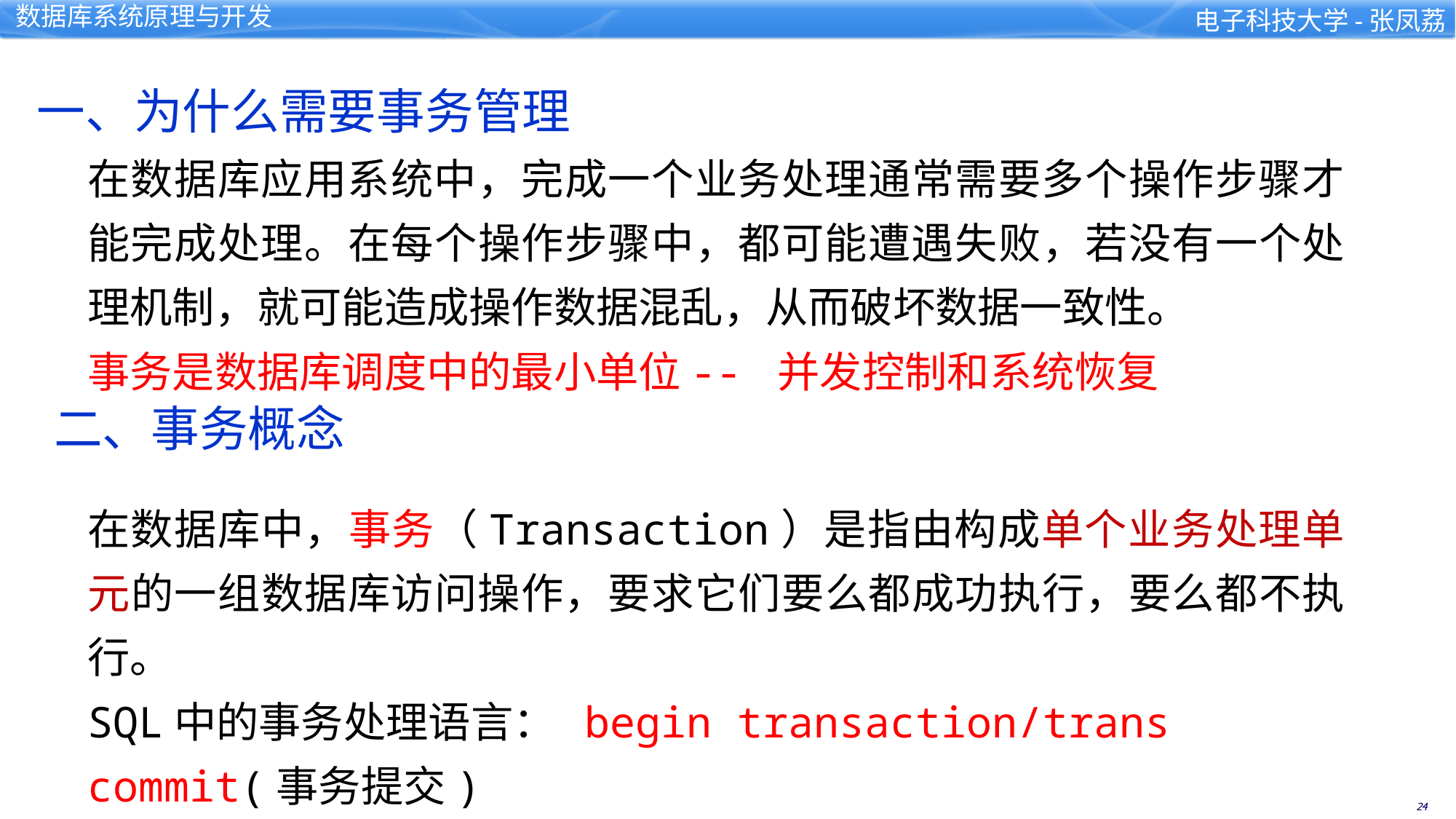

一、为什么需要事务管理
在数据库应用系统中，完成一个业务处理通常需要多个操作步骤才能完成处理。在每个操作步骤中，都可能遭遇失败，若没有一个处理机制，就可能造成操作数据混乱，从而破坏数据一致性。
事务是数据库调度中的最小单位-- 并发控制和系统恢复
二、事务概念
在数据库中，事务（Transaction）是指由构成单个业务处理单元的一组数据库访问操作，要求它们要么都成功执行，要么都不执行。
SQL中的事务处理语言：  begin transaction/trans
commit(事务提交)
rollback/abort（事务回滚）